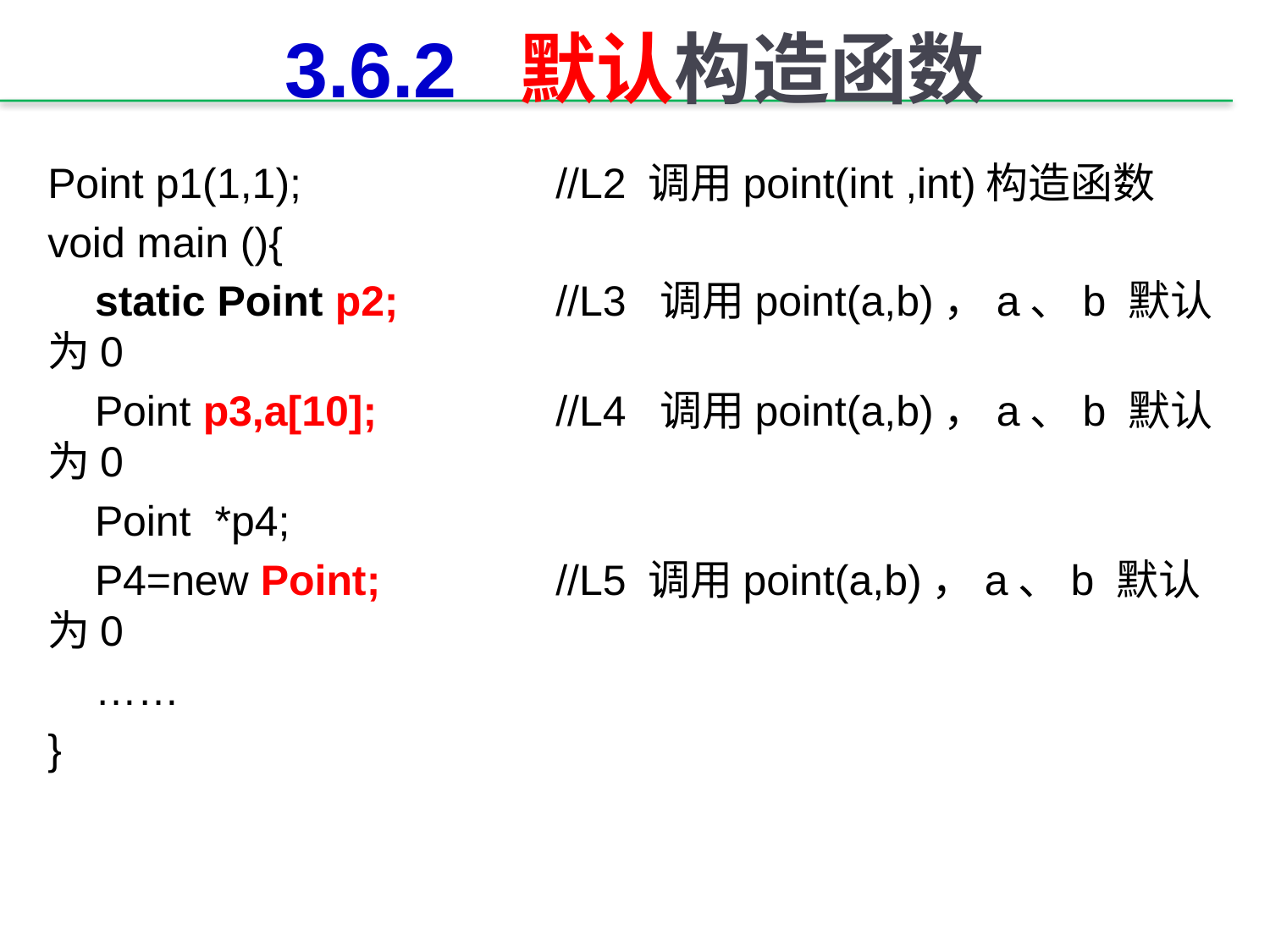

# 3.6.2  默认构造函数
Point p1(1,1);		//L2 调用point(int ,int)构造函数
void main (){
    static Point p2;		//L3  调用point(a,b)，a、b 默认为0
    Point p3,a[10];		//L4  调用point(a,b)，a、b 默认为0
    Point  *p4;
    P4=new Point;		//L5 调用point(a,b)，a、b 默认为0
    ……
}